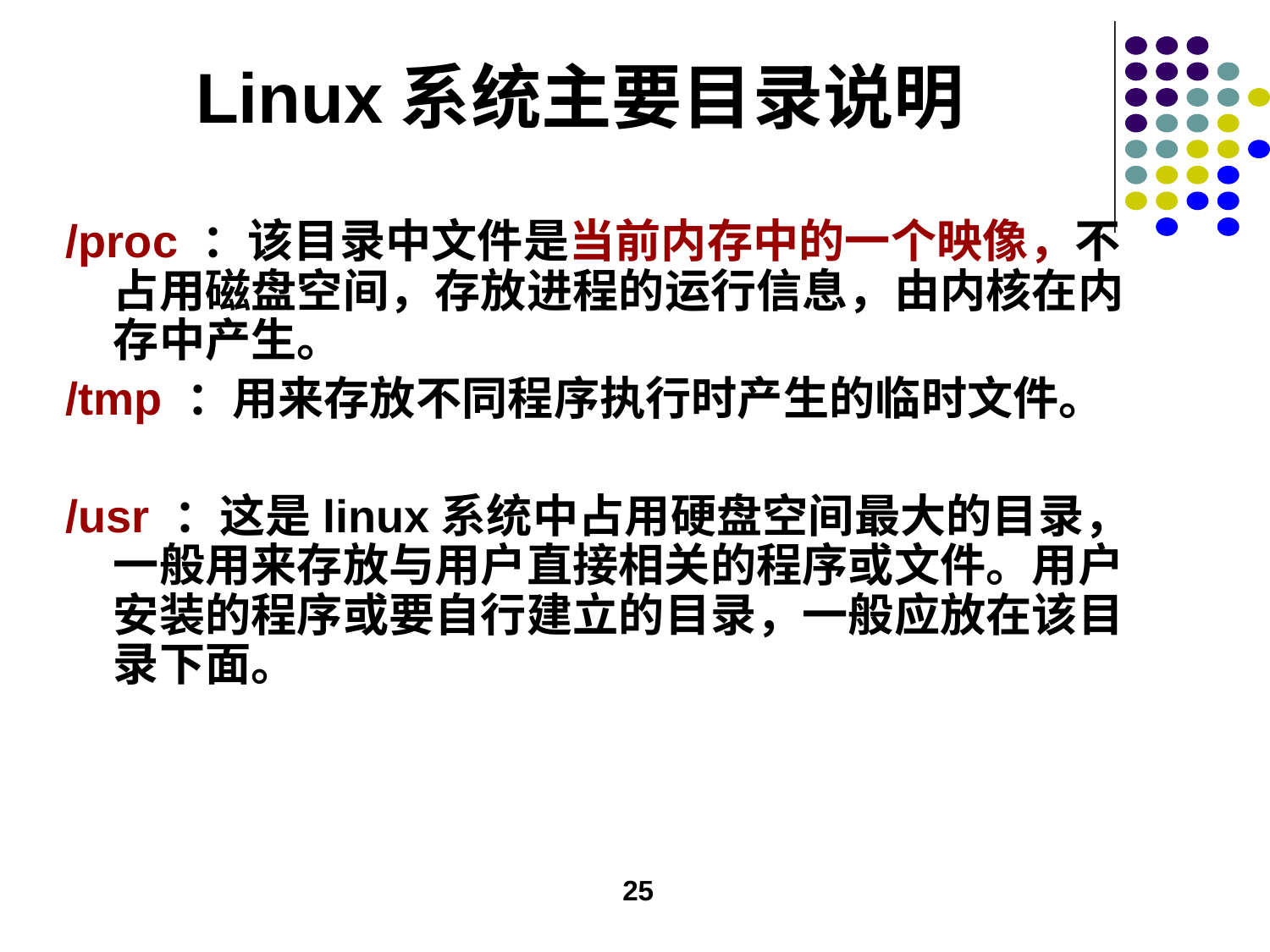

Linux系统主要目录说明
/proc ：该目录中文件是当前内存中的一个映像，不占用磁盘空间，存放进程的运行信息，由内核在内存中产生。
/tmp ：用来存放不同程序执行时产生的临时文件。

/usr ：这是linux系统中占用硬盘空间最大的目录，一般用来存放与用户直接相关的程序或文件。用户安装的程序或要自行建立的目录，一般应放在该目录下面。
25